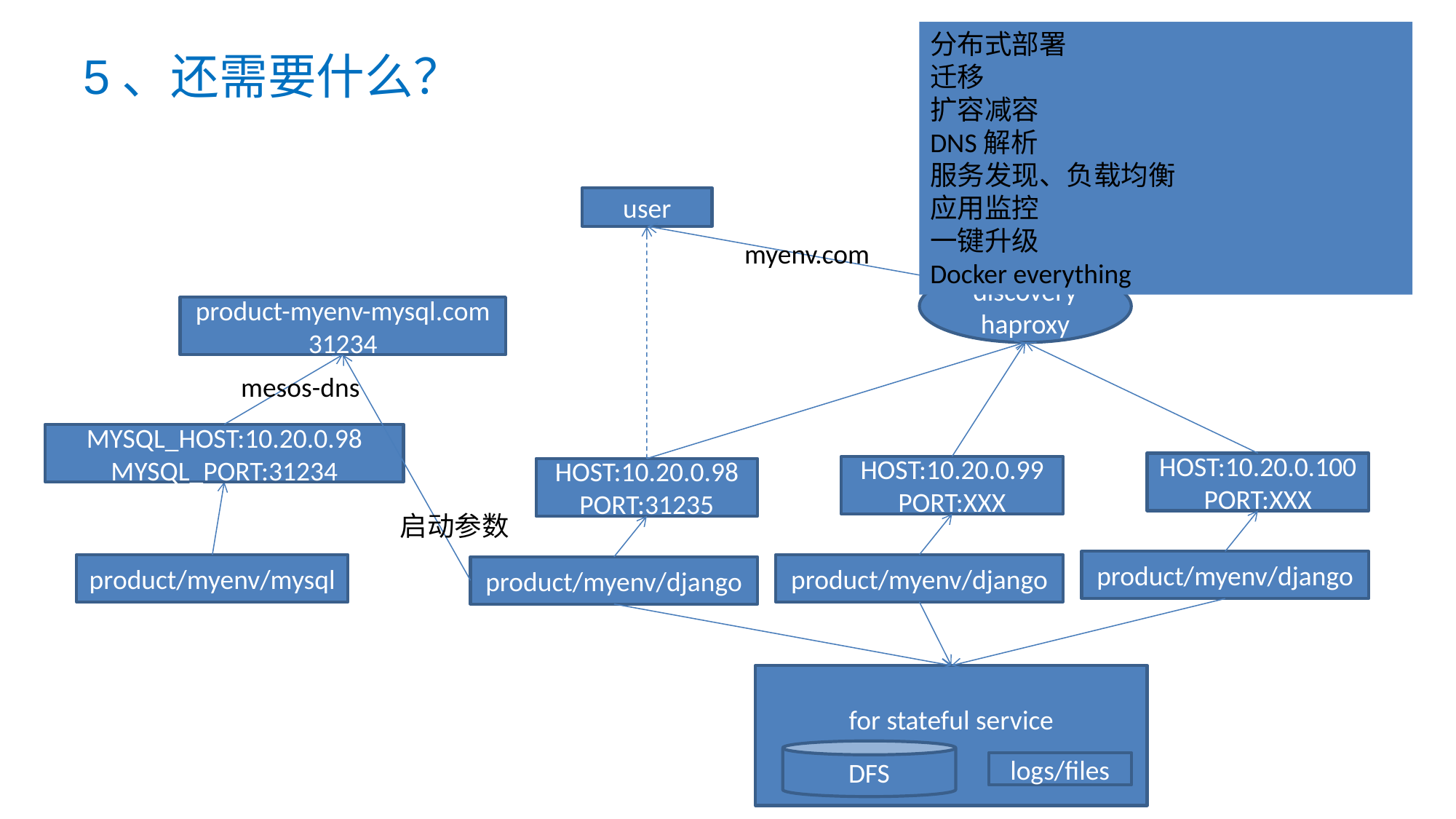

分布式部署
迁移
扩容减容
DNS解析
服务发现、负载均衡
应用监控
一键升级
Docker everything
# 5、还需要什么？
user
myenv.com
discovery
haproxy
product-myenv-mysql.com
31234
mesos-dns
MYSQL_HOST:10.20.0.98
MYSQL_PORT:31234
HOST:10.20.0.100
PORT:XXX
HOST:10.20.0.99
PORT:XXX
HOST:10.20.0.98
PORT:31235
启动参数
product/myenv/django
product/myenv/django
product/myenv/mysql
product/myenv/django
for stateful service

DFS
logs/files